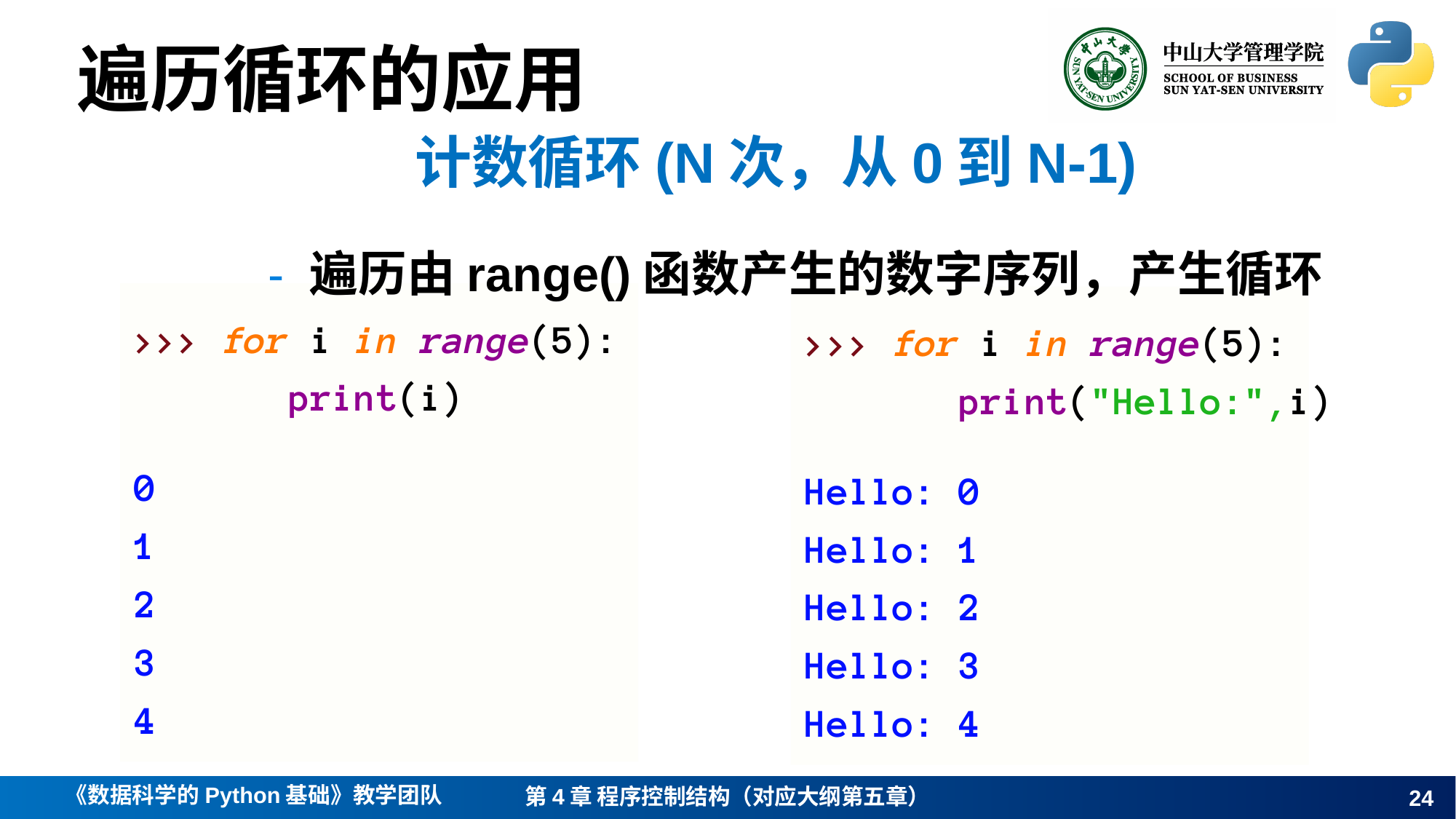

遍历循环的应用
计数循环(N次，从0到N-1)
- 遍历由range()函数产生的数字序列，产生循环
>>> for i in range(5):
       print(i)

0
1
2
3
4
>>> for i in range(5):
       print("Hello:",i)

Hello: 0
Hello: 1
Hello: 2
Hello: 3
Hello: 4
24